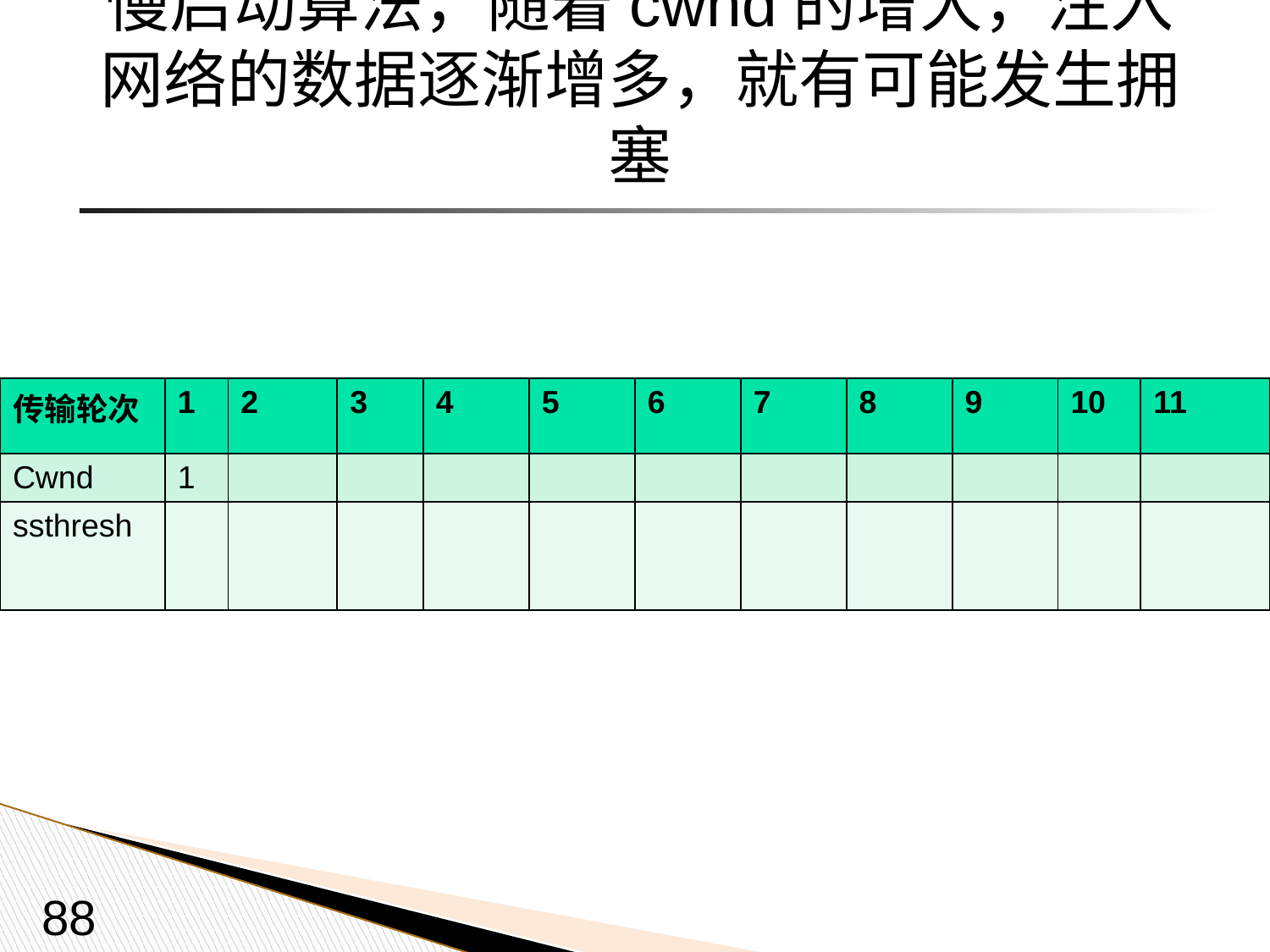

# 慢启动算法，随着cwnd的增大，注入网络的数据逐渐增多，就有可能发生拥塞
| 传输轮次 | 1 | 2 | 3 | 4 | 5 | 6 | 7 | 8 | 9 | 10 | 11 |
| --- | --- | --- | --- | --- | --- | --- | --- | --- | --- | --- | --- |
| Cwnd | 1 |  |  |  |  |  |  |  |  |  |  |
| ssthresh |  |  |  |  |  |  |  |  |  |  |  |
88